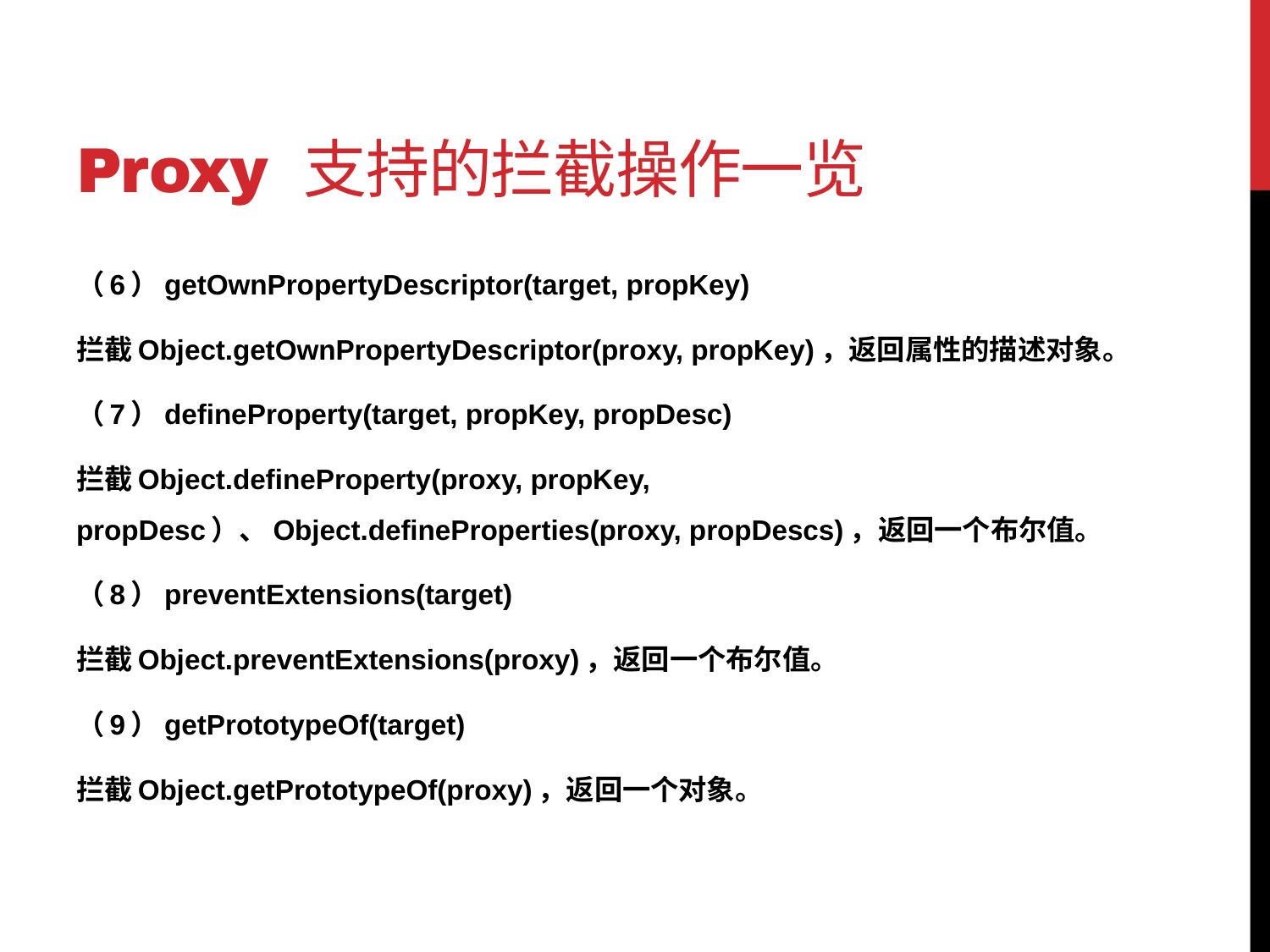

# Proxy 支持的拦截操作一览
（6）getOwnPropertyDescriptor(target, propKey)
拦截Object.getOwnPropertyDescriptor(proxy, propKey)，返回属性的描述对象。
（7）defineProperty(target, propKey, propDesc)
拦截Object.defineProperty(proxy, propKey, propDesc）、Object.defineProperties(proxy, propDescs)，返回一个布尔值。
（8）preventExtensions(target)
拦截Object.preventExtensions(proxy)，返回一个布尔值。
（9）getPrototypeOf(target)
拦截Object.getPrototypeOf(proxy)，返回一个对象。